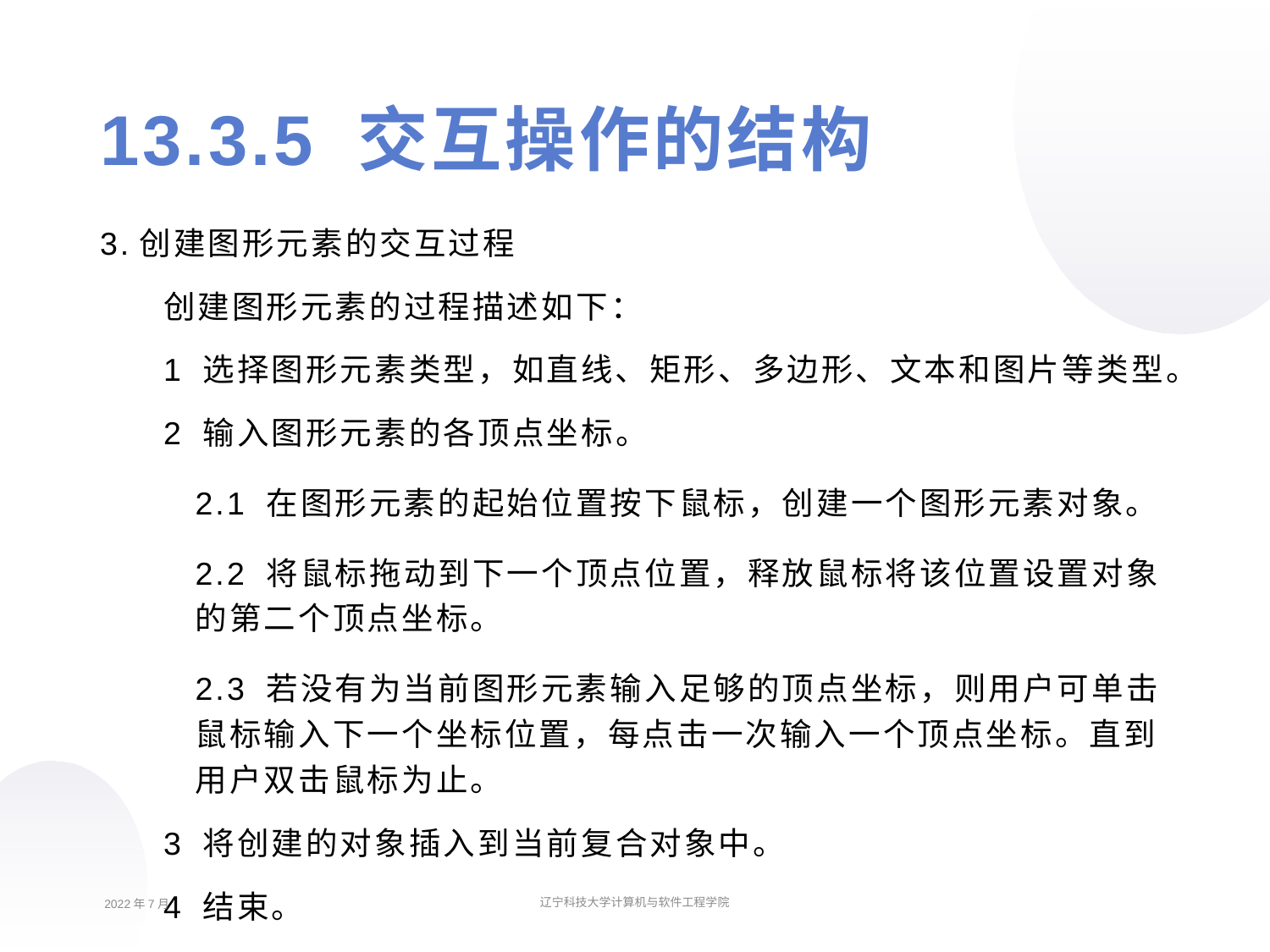

13.3.5 交互操作的结构
3.创建图形元素的交互过程
创建图形元素的过程描述如下：
1 选择图形元素类型，如直线、矩形、多边形、文本和图片等类型。
2 输入图形元素的各顶点坐标。
2.1 在图形元素的起始位置按下鼠标，创建一个图形元素对象。
2.2 将鼠标拖动到下一个顶点位置，释放鼠标将该位置设置对象的第二个顶点坐标。
2.3 若没有为当前图形元素输入足够的顶点坐标，则用户可单击鼠标输入下一个坐标位置，每点击一次输入一个顶点坐标。直到用户双击鼠标为止。
3 将创建的对象插入到当前复合对象中。
4 结束。

2022年7月
辽宁科技大学计算机与软件工程学院
76